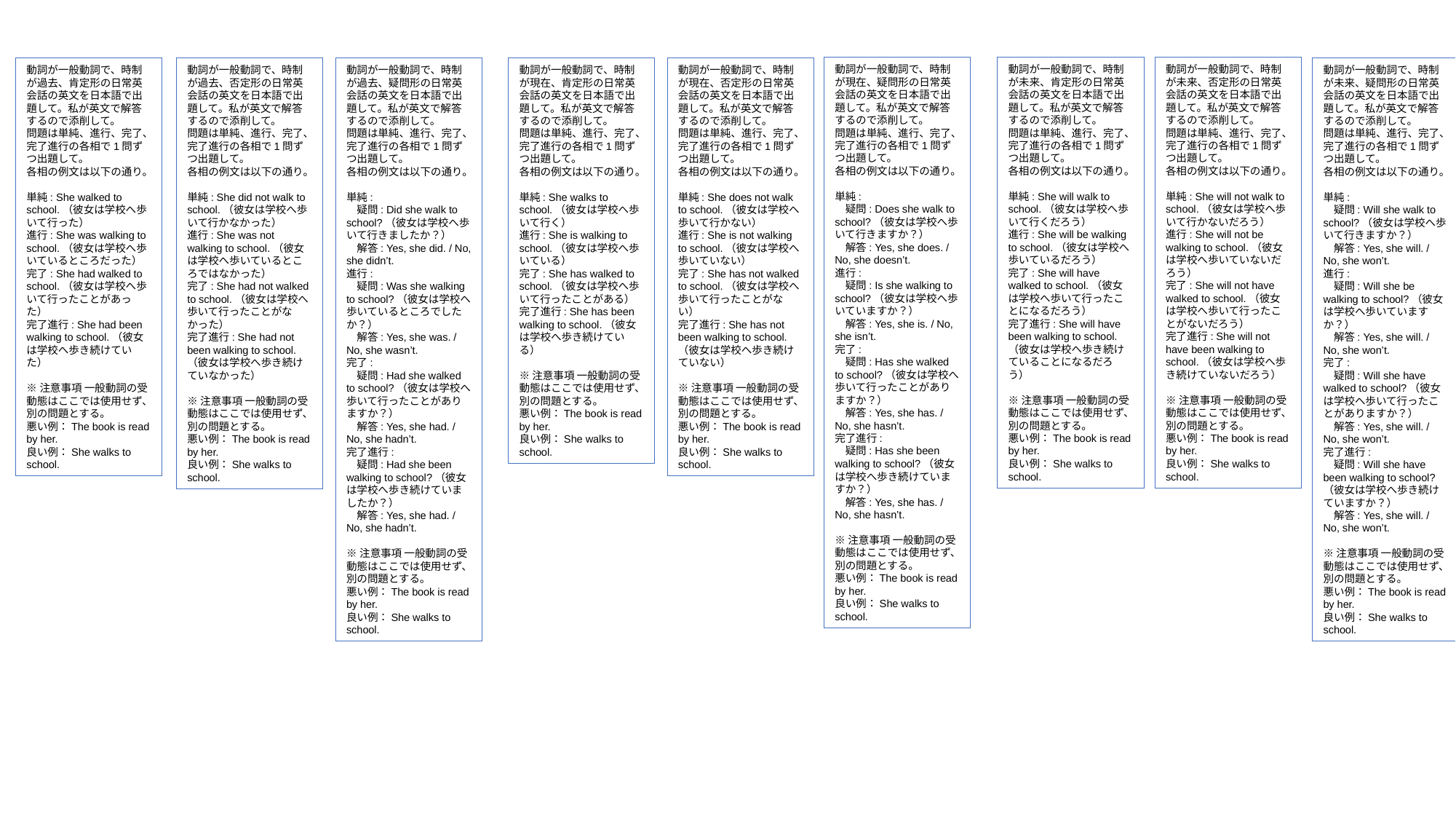

動詞が一般動詞で、時制が現在、疑問形の日常英会話の英文を日本語で出題して。私が英文で解答するので添削して。
問題は単純、進行、完了、完了進行の各相で1問ずつ出題して。
各相の例文は以下の通り。

単純:
　疑問: Does she walk to school?（彼女は学校へ歩いて行きますか？）
　解答: Yes, she does. / No, she doesn’t.
進行:
　疑問: Is she walking to school?（彼女は学校へ歩いていますか？）
　解答: Yes, she is. / No, she isn’t.
完了:
　疑問: Has she walked to school?（彼女は学校へ歩いて行ったことがありますか？）
　解答: Yes, she has. / No, she hasn’t.
完了進行:
　疑問: Has she been walking to school?（彼女は学校へ歩き続けていますか？）
　解答: Yes, she has. / No, she hasn’t.

※注意事項 一般動詞の受動態はここでは使用せず、別の問題とする。
悪い例：The book is read by her.
良い例：She walks to school.
動詞が一般動詞で、時制が未来、肯定形の日常英会話の英文を日本語で出題して。私が英文で解答するので添削して。
問題は単純、進行、完了、完了進行の各相で1問ずつ出題して。
各相の例文は以下の通り。

単純: She will walk to school.（彼女は学校へ歩いて行くだろう）
進行: She will be walking to school.（彼女は学校へ歩いているだろう）
完了: She will have walked to school.（彼女は学校へ歩いて行ったことになるだろう）
完了進行: She will have been walking to school.（彼女は学校へ歩き続けていることになるだろう）

※注意事項 一般動詞の受動態はここでは使用せず、別の問題とする。
悪い例：The book is read by her.
良い例：She walks to school.
動詞が一般動詞で、時制が未来、否定形の日常英会話の英文を日本語で出題して。私が英文で解答するので添削して。
問題は単純、進行、完了、完了進行の各相で1問ずつ出題して。
各相の例文は以下の通り。

単純: She will not walk to school.（彼女は学校へ歩いて行かないだろう）
進行: She will not be walking to school.（彼女は学校へ歩いていないだろう）
完了: She will not have walked to school.（彼女は学校へ歩いて行ったことがないだろう）
完了進行: She will not have been walking to school.（彼女は学校へ歩き続けていないだろう）

※注意事項 一般動詞の受動態はここでは使用せず、別の問題とする。
悪い例：The book is read by her.
良い例：She walks to school.
動詞が一般動詞で、時制が過去、肯定形の日常英会話の英文を日本語で出題して。私が英文で解答するので添削して。
問題は単純、進行、完了、完了進行の各相で1問ずつ出題して。
各相の例文は以下の通り。

単純: She walked to school.（彼女は学校へ歩いて行った）
進行: She was walking to school.（彼女は学校へ歩いているところだった）
完了: She had walked to school.（彼女は学校へ歩いて行ったことがあった）
完了進行: She had been walking to school.（彼女は学校へ歩き続けていた）

※注意事項 一般動詞の受動態はここでは使用せず、別の問題とする。
悪い例：The book is read by her.
良い例：She walks to school.
動詞が一般動詞で、時制が過去、否定形の日常英会話の英文を日本語で出題して。私が英文で解答するので添削して。
問題は単純、進行、完了、完了進行の各相で1問ずつ出題して。
各相の例文は以下の通り。

単純: She did not walk to school.（彼女は学校へ歩いて行かなかった）
進行: She was not walking to school.（彼女は学校へ歩いているところではなかった）
完了: She had not walked to school.（彼女は学校へ歩いて行ったことがなかった）
完了進行: She had not been walking to school.（彼女は学校へ歩き続けていなかった）

※注意事項 一般動詞の受動態はここでは使用せず、別の問題とする。
悪い例：The book is read by her.
良い例：She walks to school.
動詞が一般動詞で、時制が過去、疑問形の日常英会話の英文を日本語で出題して。私が英文で解答するので添削して。
問題は単純、進行、完了、完了進行の各相で1問ずつ出題して。
各相の例文は以下の通り。

単純:
　疑問: Did she walk to school?（彼女は学校へ歩いて行きましたか？）
　解答: Yes, she did. / No, she didn’t.
進行:
　疑問: Was she walking to school?（彼女は学校へ歩いているところでしたか？）
　解答: Yes, she was. / No, she wasn’t.
完了:
　疑問: Had she walked to school?（彼女は学校へ歩いて行ったことがありますか？）
　解答: Yes, she had. / No, she hadn’t.
完了進行:
　疑問: Had she been walking to school?（彼女は学校へ歩き続けていましたか？）
　解答: Yes, she had. / No, she hadn’t.

※注意事項 一般動詞の受動態はここでは使用せず、別の問題とする。
悪い例：The book is read by her.
良い例：She walks to school.
動詞が一般動詞で、時制が現在、肯定形の日常英会話の英文を日本語で出題して。私が英文で解答するので添削して。
問題は単純、進行、完了、完了進行の各相で1問ずつ出題して。
各相の例文は以下の通り。

単純: She walks to school.（彼女は学校へ歩いて行く）
進行: She is walking to school.（彼女は学校へ歩いている）
完了: She has walked to school.（彼女は学校へ歩いて行ったことがある）
完了進行: She has been walking to school.（彼女は学校へ歩き続けている）

※注意事項 一般動詞の受動態はここでは使用せず、別の問題とする。
悪い例：The book is read by her.
良い例：She walks to school.
動詞が一般動詞で、時制が現在、否定形の日常英会話の英文を日本語で出題して。私が英文で解答するので添削して。
問題は単純、進行、完了、完了進行の各相で1問ずつ出題して。
各相の例文は以下の通り。

単純: She does not walk to school.（彼女は学校へ歩いて行かない）
進行: She is not walking to school.（彼女は学校へ歩いていない）
完了: She has not walked to school.（彼女は学校へ歩いて行ったことがない）
完了進行: She has not been walking to school.（彼女は学校へ歩き続けていない）

※注意事項 一般動詞の受動態はここでは使用せず、別の問題とする。
悪い例：The book is read by her.
良い例：She walks to school.
動詞が一般動詞で、時制が未来、疑問形の日常英会話の英文を日本語で出題して。私が英文で解答するので添削して。
問題は単純、進行、完了、完了進行の各相で1問ずつ出題して。
各相の例文は以下の通り。

単純:
　疑問: Will she walk to school?（彼女は学校へ歩いて行きますか？）
　解答: Yes, she will. / No, she won’t.
進行:
　疑問: Will she be walking to school?（彼女は学校へ歩いていますか？）
　解答: Yes, she will. / No, she won’t.
完了:
　疑問: Will she have walked to school?（彼女は学校へ歩いて行ったことがありますか？）
　解答: Yes, she will. / No, she won’t.
完了進行:
　疑問: Will she have been walking to school?（彼女は学校へ歩き続けていますか？）
　解答: Yes, she will. / No, she won’t.

※注意事項 一般動詞の受動態はここでは使用せず、別の問題とする。
悪い例：The book is read by her.
良い例：She walks to school.